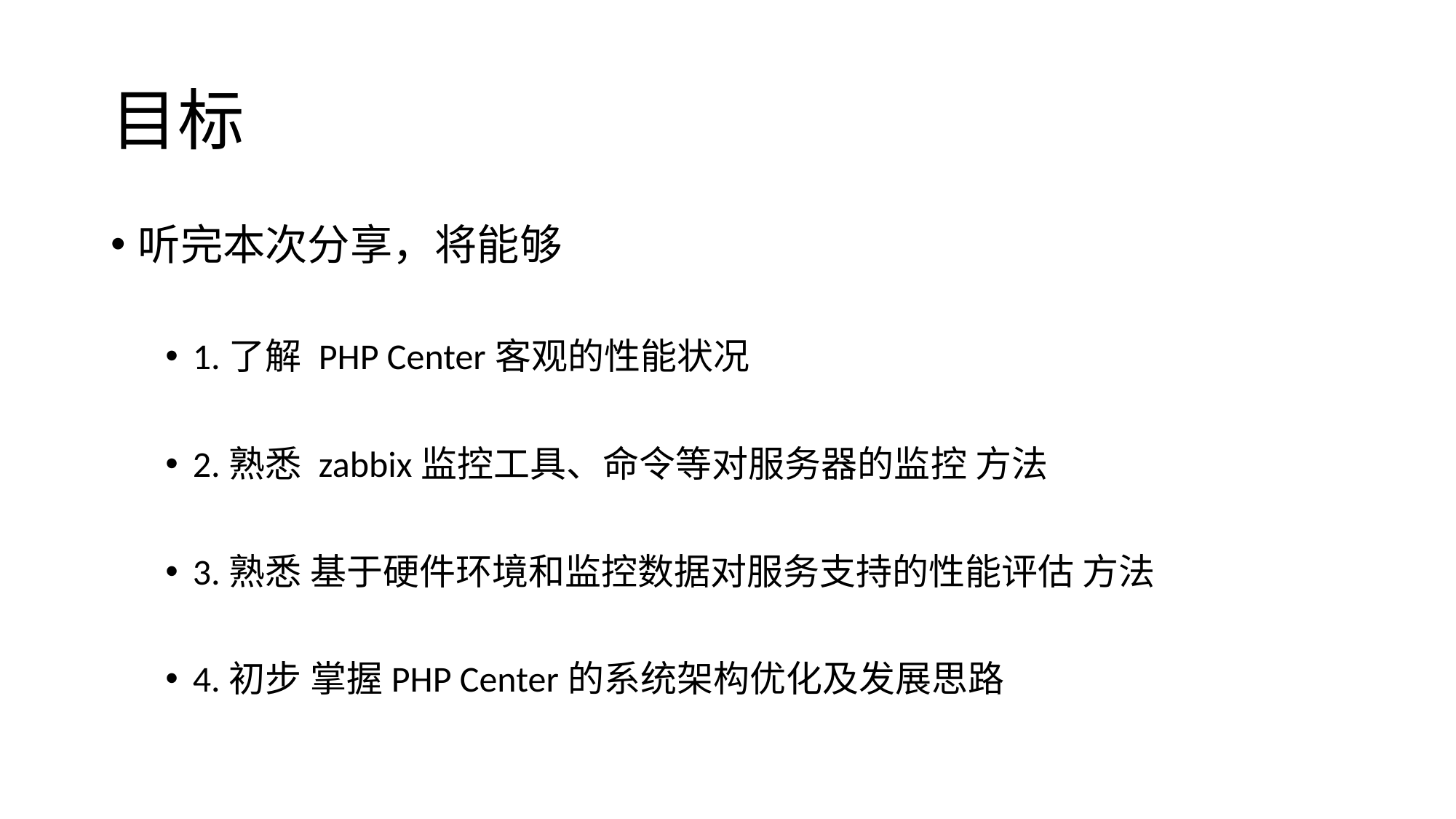

# 目标
听完本次分享，将能够

1.了解 PHP Center客观的性能状况

2.熟悉 zabbix监控工具、命令等对服务器的监控 方法

3.熟悉 基于硬件环境和监控数据对服务支持的性能评估 方法

4.初步 掌握PHP Center的系统架构优化及发展思路